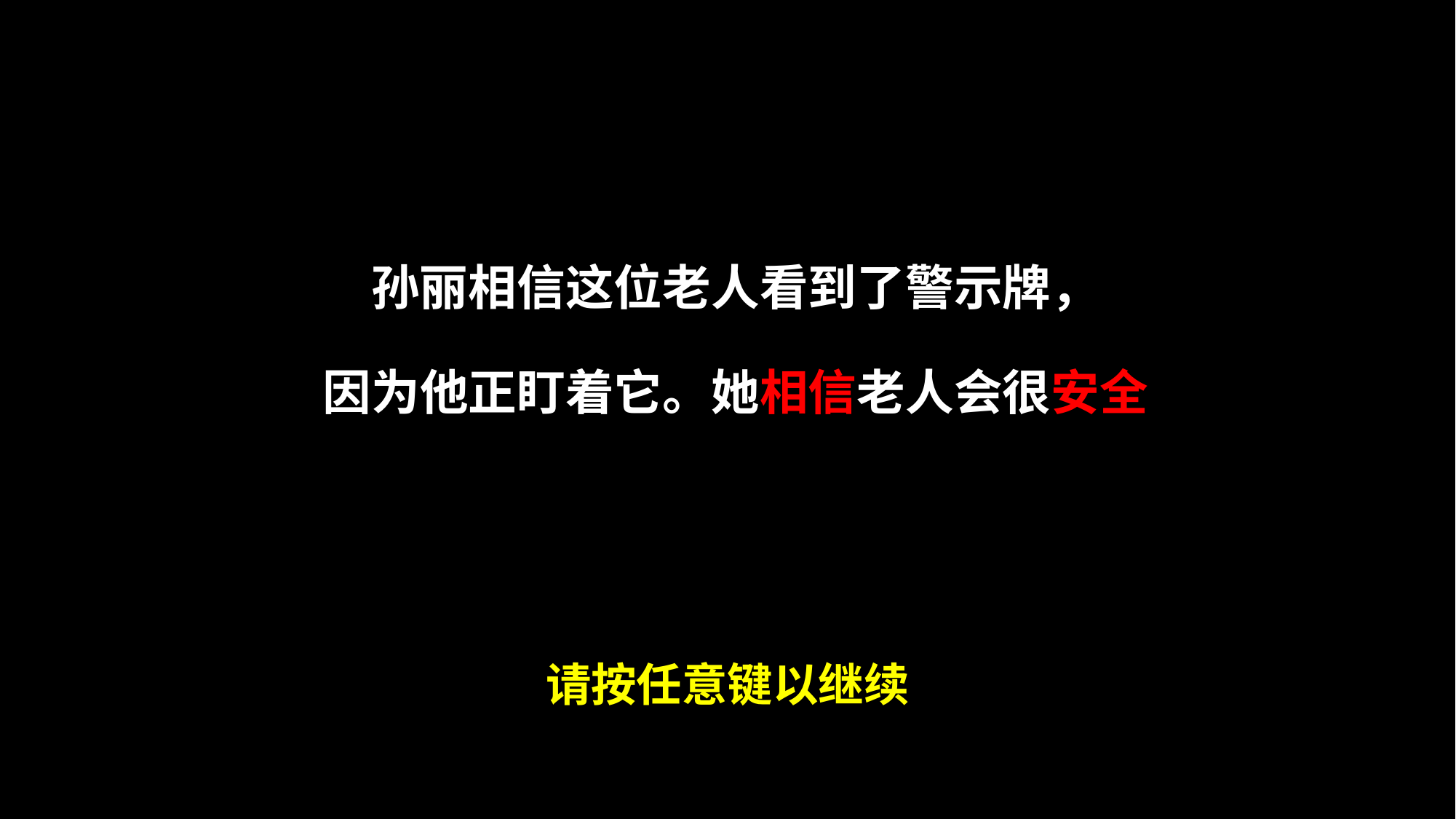

# 孙丽相信这位老人看到了警示牌， 因为他正盯着它。她相信老人会很安全
请按任意键以继续